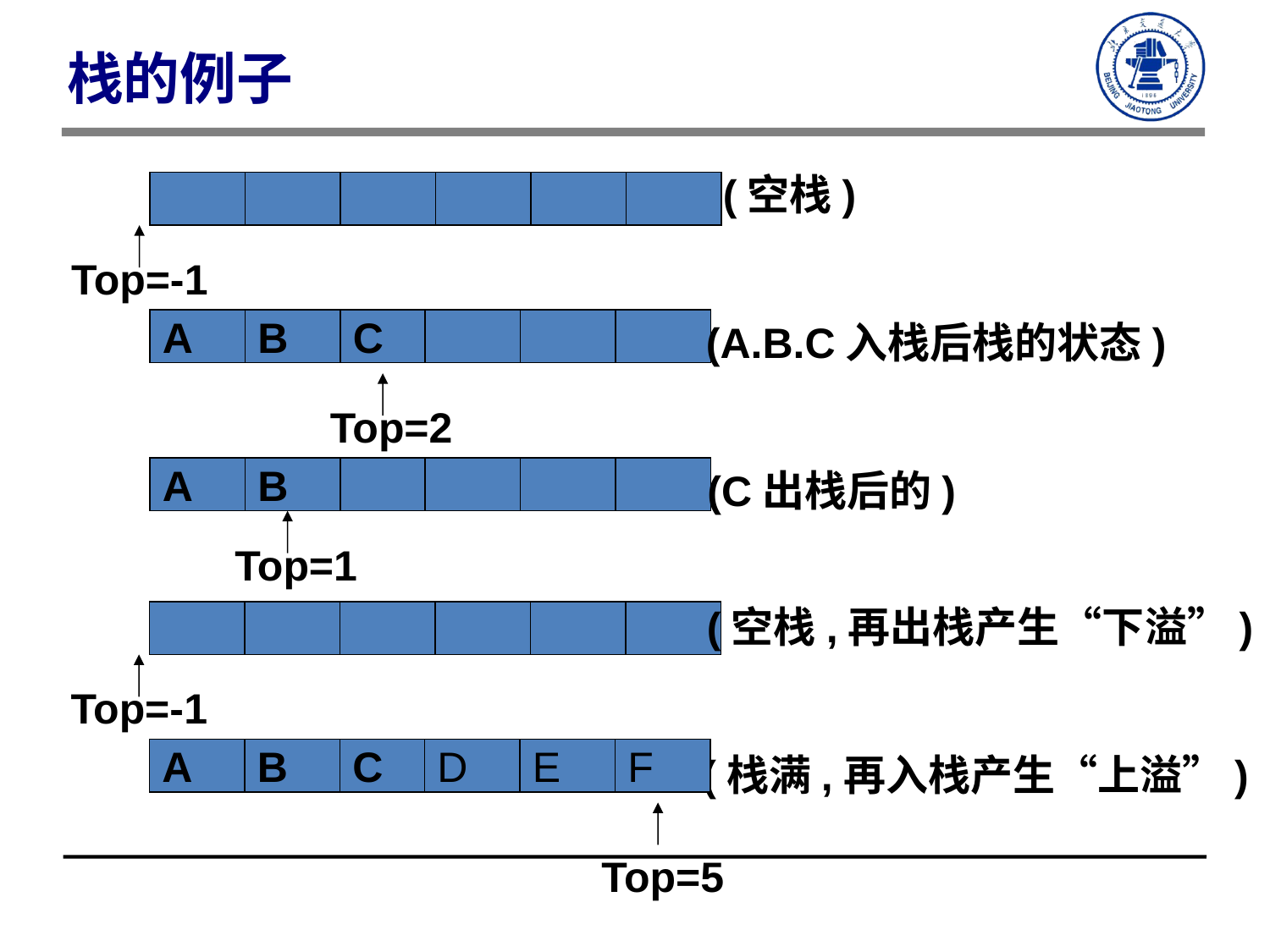

栈的例子
(空栈)

Top=-1
A
B
C

(A.B.C入栈后栈的状态)

Top=2
A
B

(C出栈后的)

Top=1
(空栈,再出栈产生“下溢”)

Top=-1
A
B
C
D

E

F
(栈满,再入栈产生“上溢”)

Top=5